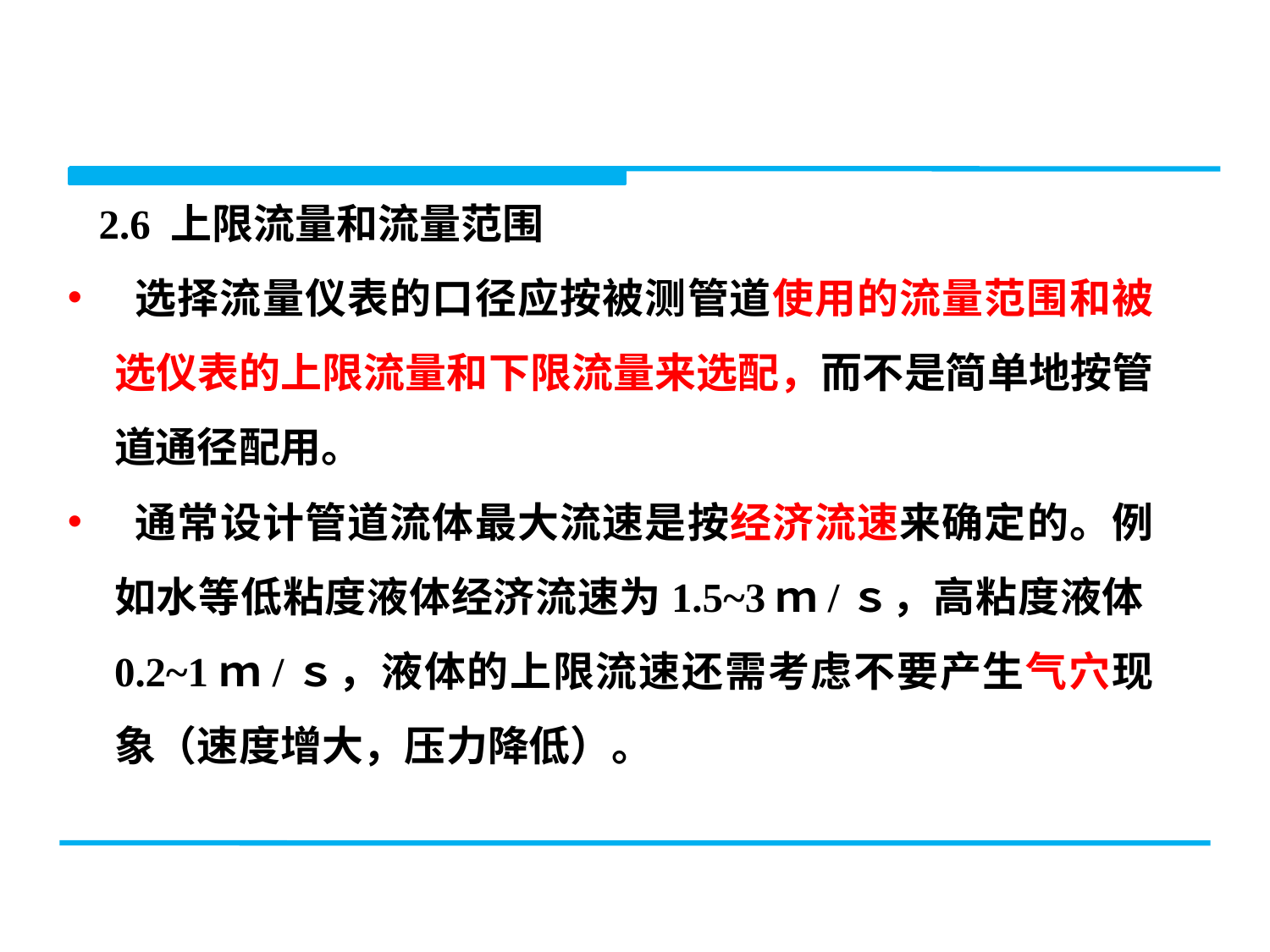

2.6 上限流量和流量范围
 选择流量仪表的口径应按被测管道使用的流量范围和被选仪表的上限流量和下限流量来选配，而不是简单地按管道通径配用。
 通常设计管道流体最大流速是按经济流速来确定的。例如水等低粘度液体经济流速为1.5~3ｍ/ｓ，高粘度液体0.2~1ｍ/ｓ，液体的上限流速还需考虑不要产生气穴现象（速度增大，压力降低）。